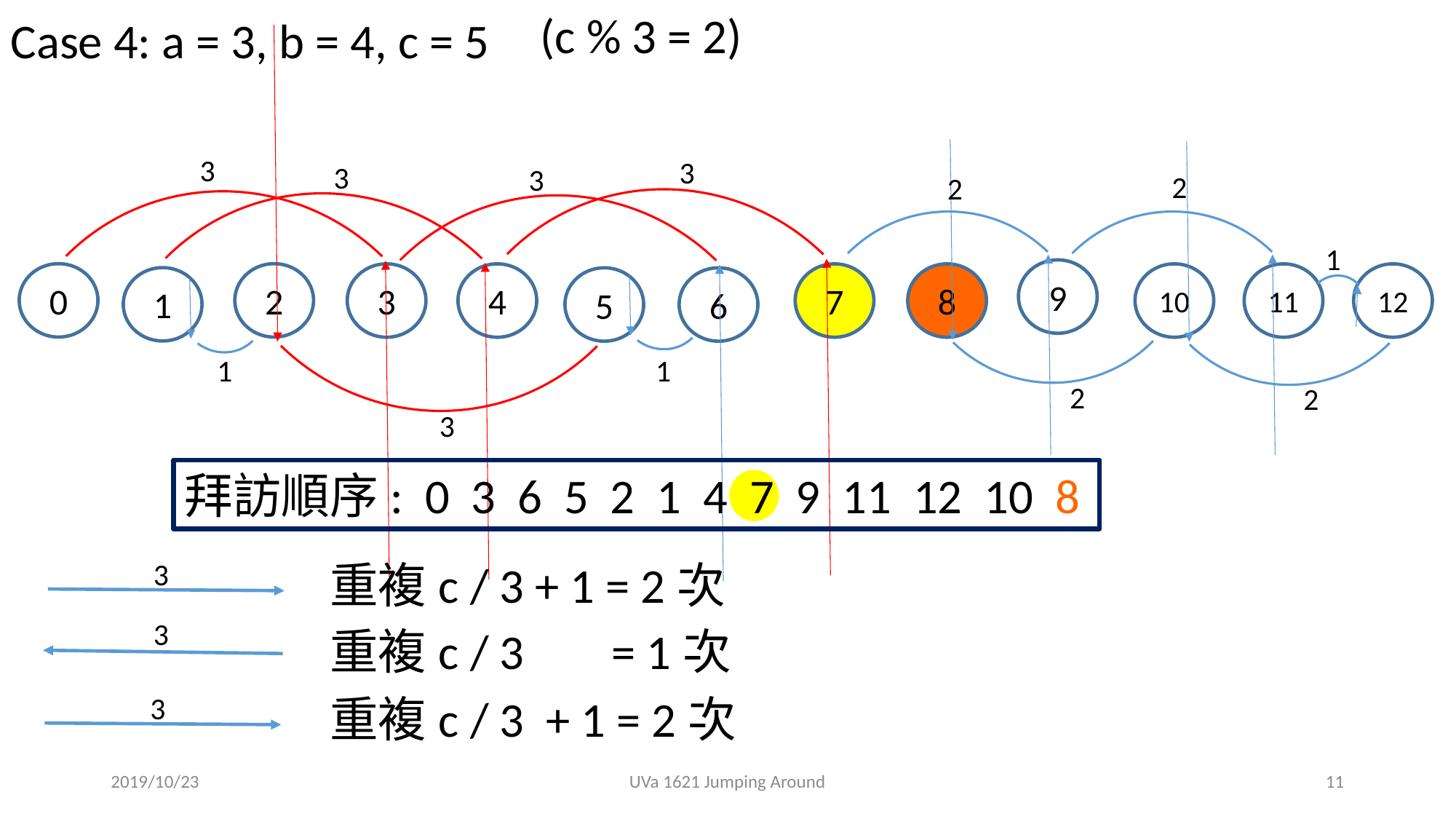

(c % 3 = 2)

Case 4: a = 3, b = 4, c = 5

3
3
3
3
2
2

1
9
0
2
3
4
7
8
10
11
12

1
5
6

1
1
2
2
3
拜訪順序:  0  3  6  5  2  1  4  7  9  11  12  10  8

重複c / 3 + 1 = 2次
3
3
重複c / 3        = 1次
重複c / 3  + 1 = 2次
3
2019/10/23
UVa 1621 Jumping Around
11